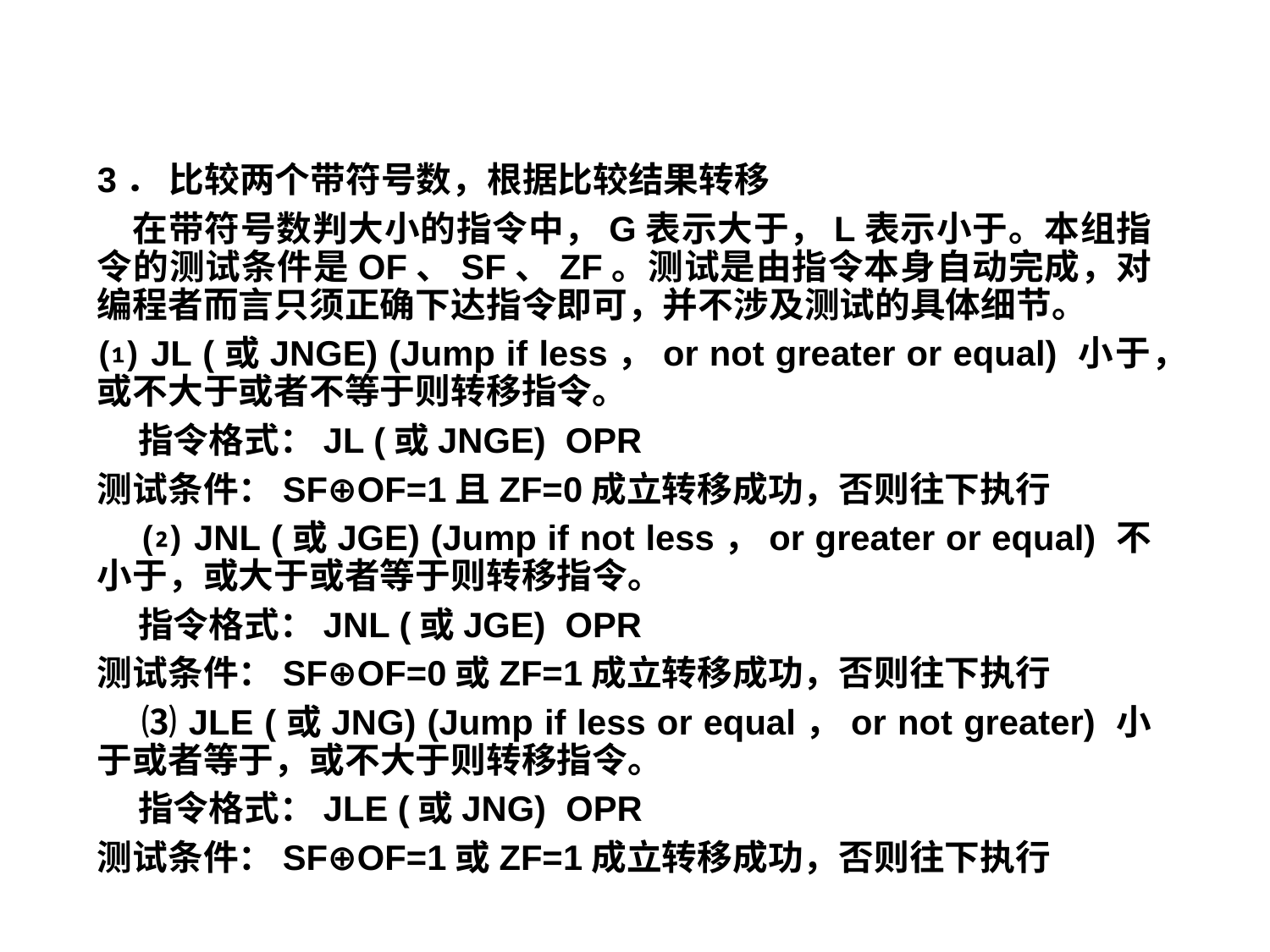

3． 比较两个带符号数，根据比较结果转移
   在带符号数判大小的指令中，G表示大于，L表示小于。本组指令的测试条件是OF、SF、ZF。测试是由指令本身自动完成，对编程者而言只须正确下达指令即可，并不涉及测试的具体细节。
⑴ JL (或JNGE) (Jump if less，or not greater or equal) 小于，或不大于或者不等于则转移指令。
    指令格式：JL (或JNGE)  OPR
测试条件：SF⊕OF=1且ZF=0成立转移成功，否则往下执行
    ⑵ JNL (或JGE) (Jump if not less，or greater or equal) 不小于，或大于或者等于则转移指令。
    指令格式：JNL (或JGE)  OPR
测试条件：SF⊕OF=0或ZF=1成立转移成功，否则往下执行
    ⑶ JLE (或JNG) (Jump if less or equal，or not greater) 小于或者等于，或不大于则转移指令。
    指令格式：JLE (或JNG)  OPR
测试条件：SF⊕OF=1或ZF=1成立转移成功，否则往下执行